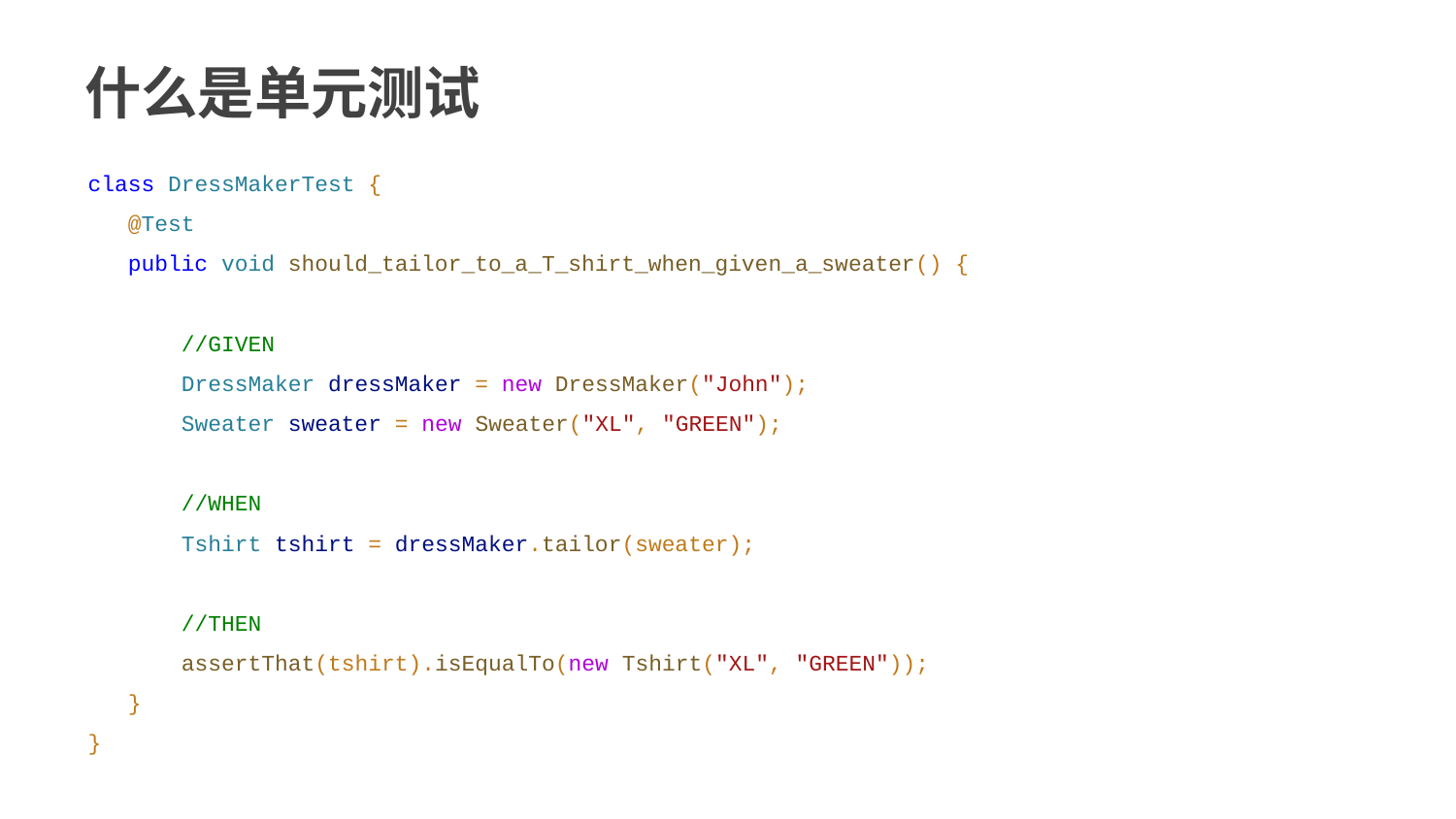

# 什么是单元测试
class DressMakerTest {
   @Test
   public void should_tailor_to_a_T_shirt_when_given_a_sweater() {

       //GIVEN
       DressMaker dressMaker = new DressMaker("John");
       Sweater sweater = new Sweater("XL", "GREEN");

       //WHEN
       Tshirt tshirt = dressMaker.tailor(sweater);

       //THEN
       assertThat(tshirt).isEqualTo(new Tshirt("XL", "GREEN"));
   }
}